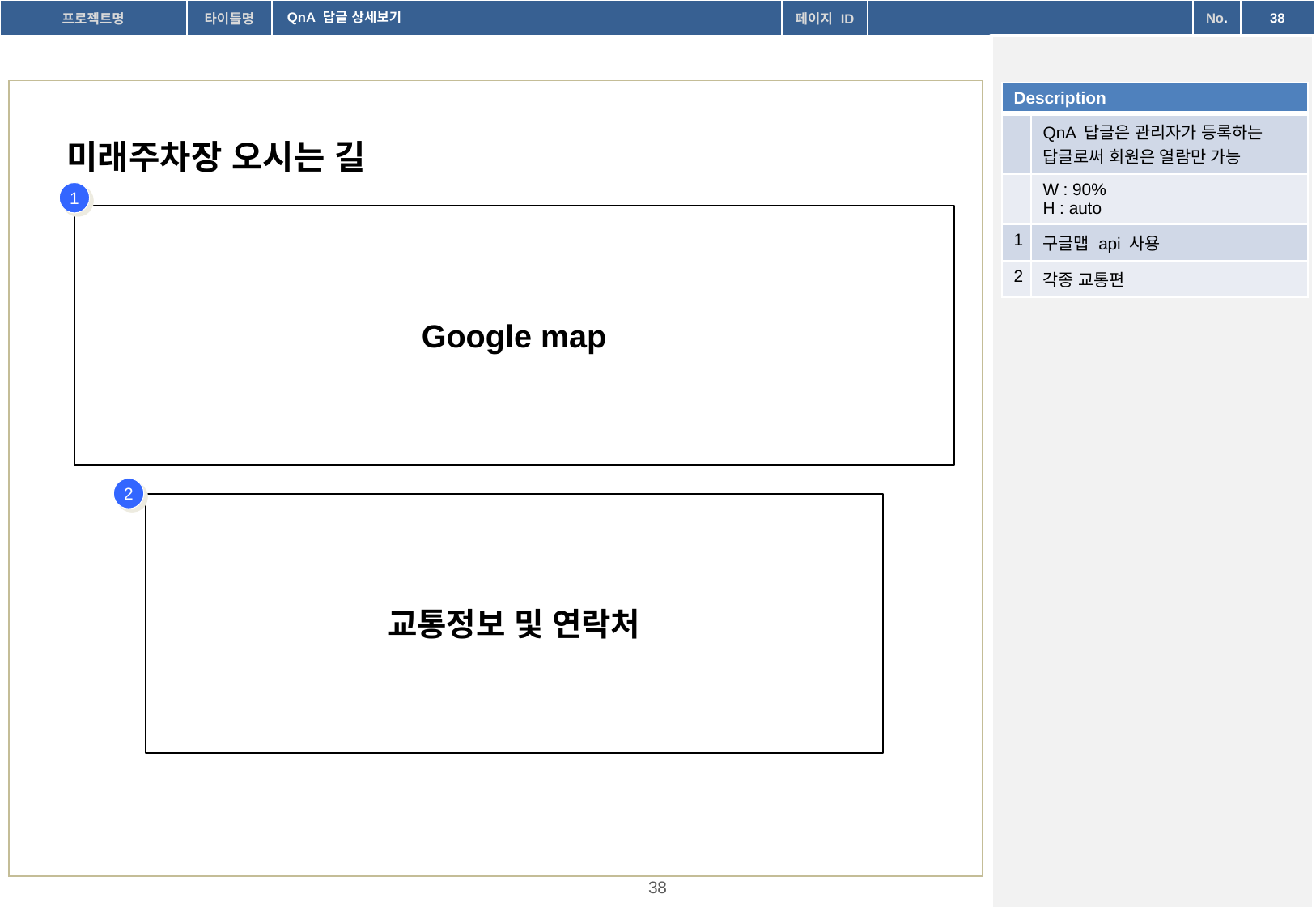

QnA 답글 상세보기

| Description |  |
| --- | --- |
|  | QnA 답글은 관리자가 등록하는 답글로써 회원은 열람만 가능 |
|  | W : 90% H : auto |
| 1 | 구글맵 api 사용 |
| 2 | 각종 교통편 |
미래주차장 오시는 길
1
Google map
2
교통정보 및 연락처